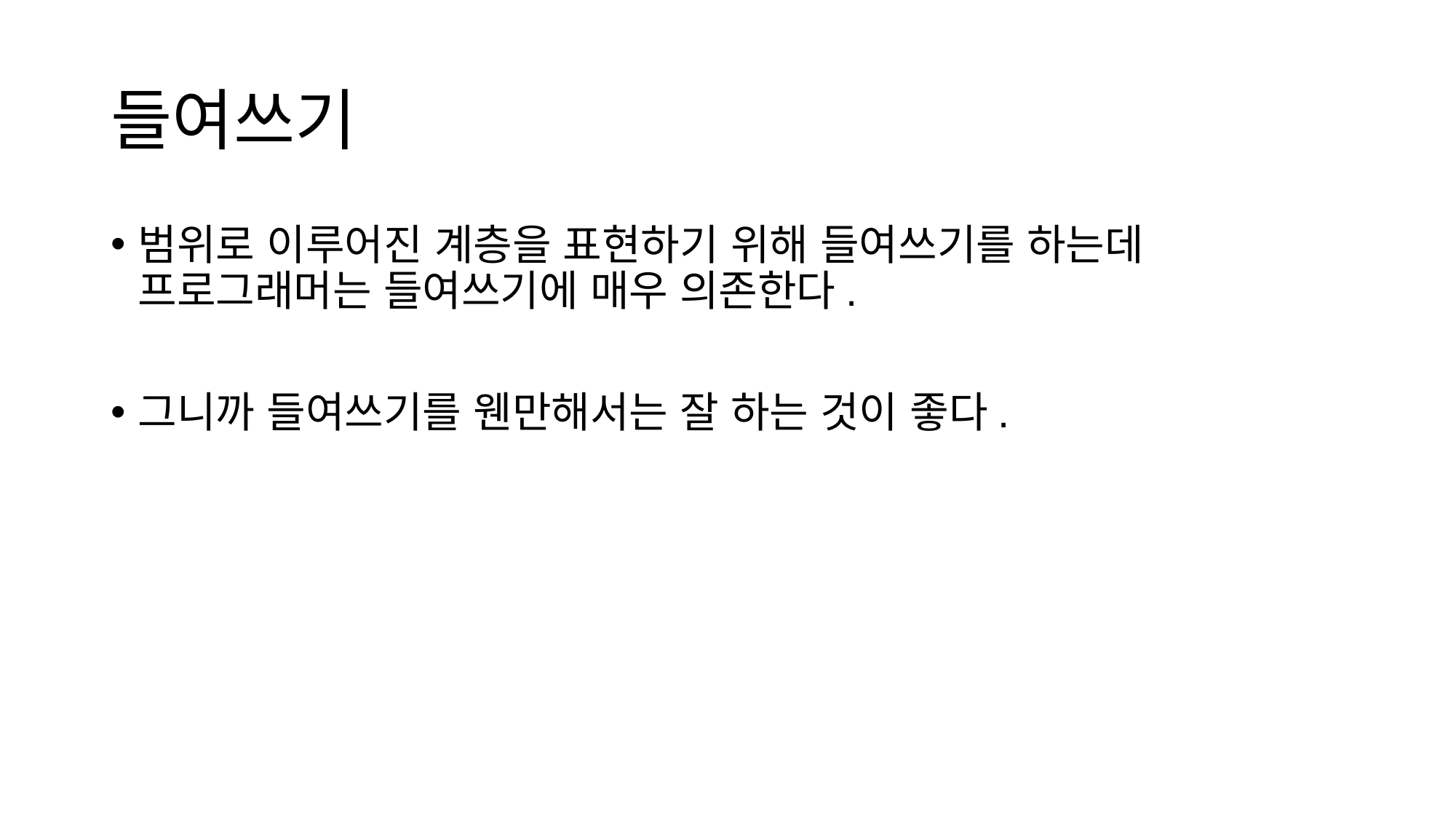

# 들여쓰기
범위로 이루어진 계층을 표현하기 위해 들여쓰기를 하는데 프로그래머는 들여쓰기에 매우 의존한다.

그니까 들여쓰기를 웬만해서는 잘 하는 것이 좋다.